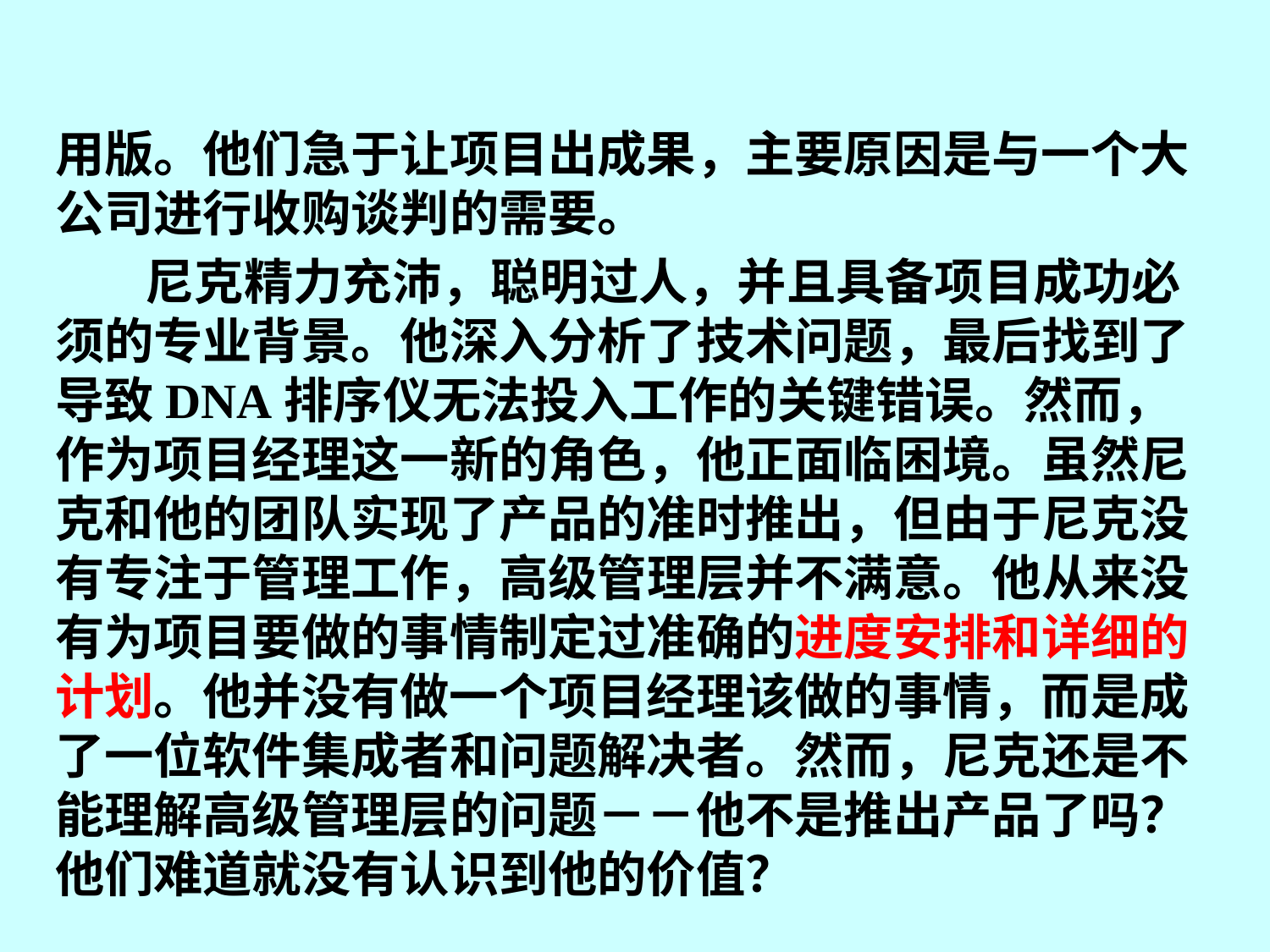

#
用版。他们急于让项目出成果，主要原因是与一个大公司进行收购谈判的需要。
       尼克精力充沛，聪明过人，并且具备项目成功必须的专业背景。他深入分析了技术问题，最后找到了导致DNA排序仪无法投入工作的关键错误。然而，作为项目经理这一新的角色，他正面临困境。虽然尼克和他的团队实现了产品的准时推出，但由于尼克没有专注于管理工作，高级管理层并不满意。他从来没有为项目要做的事情制定过准确的进度安排和详细的计划。他并没有做一个项目经理该做的事情，而是成了一位软件集成者和问题解决者。然而，尼克还是不能理解高级管理层的问题－－他不是推出产品了吗？他们难道就没有认识到他的价值？